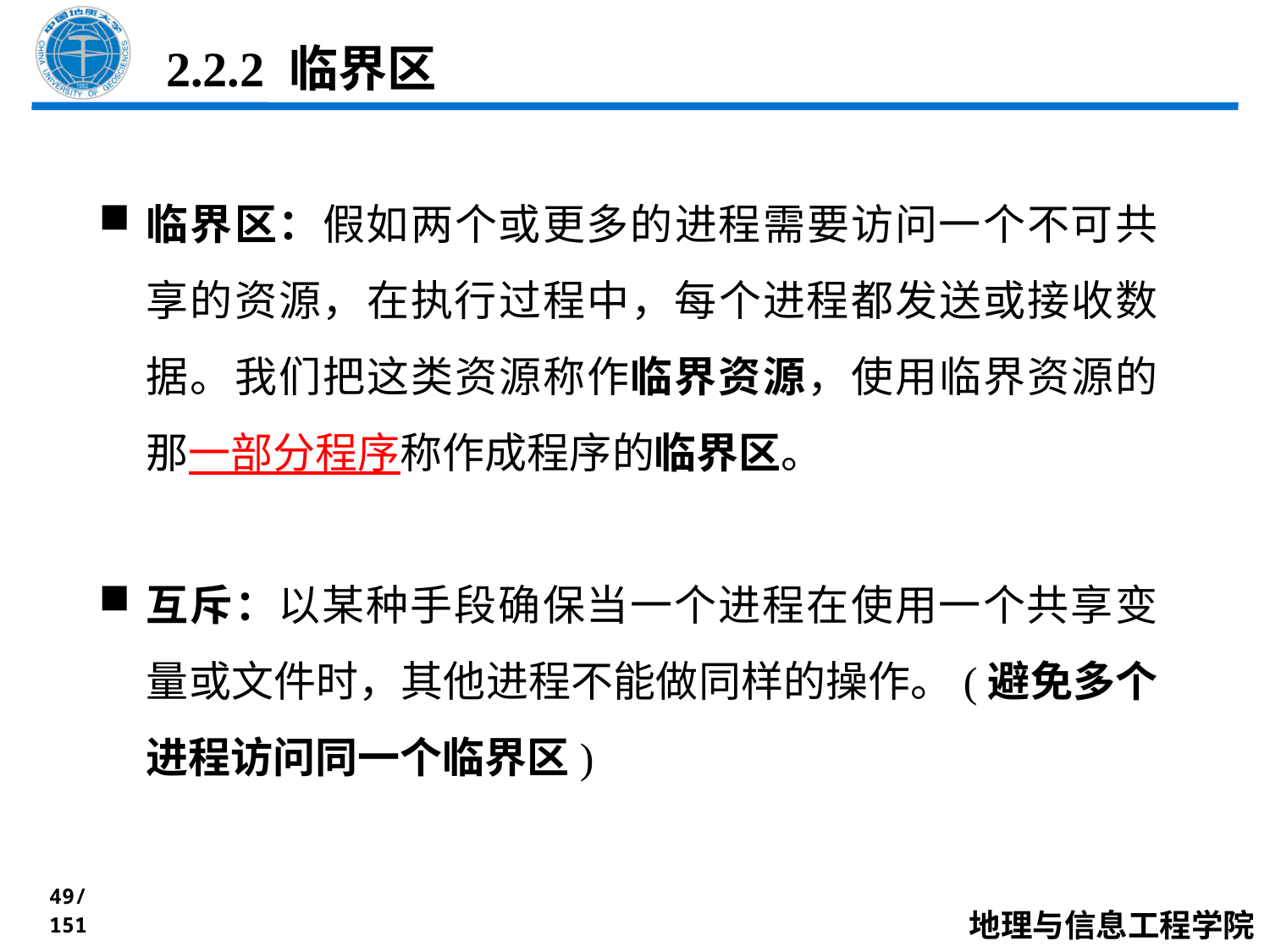

2.2.2 临界区
临界区：假如两个或更多的进程需要访问一个不可共享的资源，在执行过程中，每个进程都发送或接收数据。我们把这类资源称作临界资源，使用临界资源的那一部分程序称作成程序的临界区。

互斥：以某种手段确保当一个进程在使用一个共享变量或文件时，其他进程不能做同样的操作。(避免多个进程访问同一个临界区)